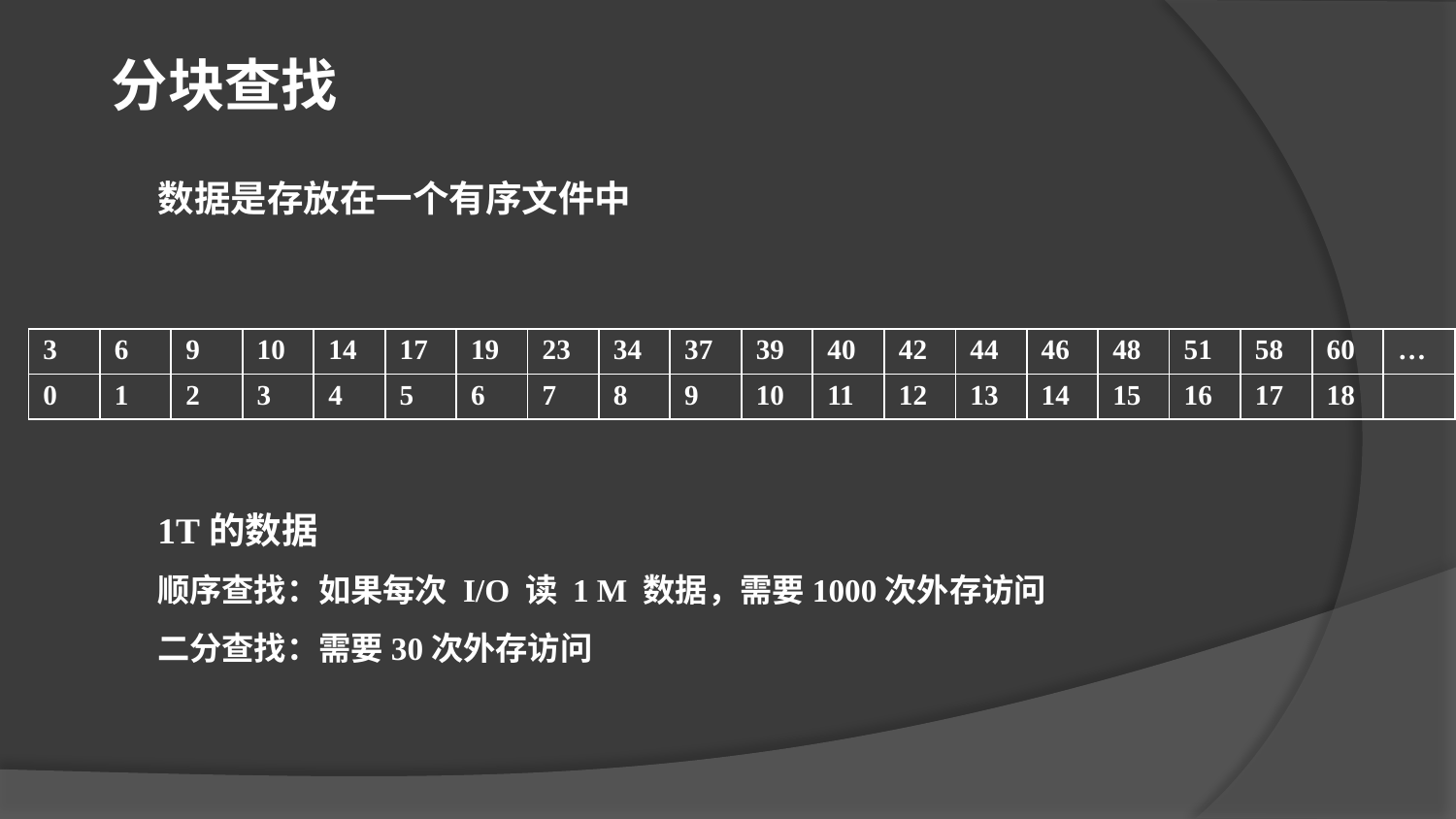

分块查找
数据是存放在一个有序文件中
| 3 | 6 | 9 | 10 | 14 | 17 | 19 | 23 | 34 | 37 | 39 | 40 | 42 | 44 | 46 | 48 | 51 | 58 | 60 | … |
| --- | --- | --- | --- | --- | --- | --- | --- | --- | --- | --- | --- | --- | --- | --- | --- | --- | --- | --- | --- |
| 0 | 1 | 2 | 3 | 4 | 5 | 6 | 7 | 8 | 9 | 10 | 11 | 12 | 13 | 14 | 15 | 16 | 17 | 18 |  |
1T的数据
顺序查找：如果每次 I/O 读 1 M 数据，需要1000次外存访问
二分查找：需要30次外存访问